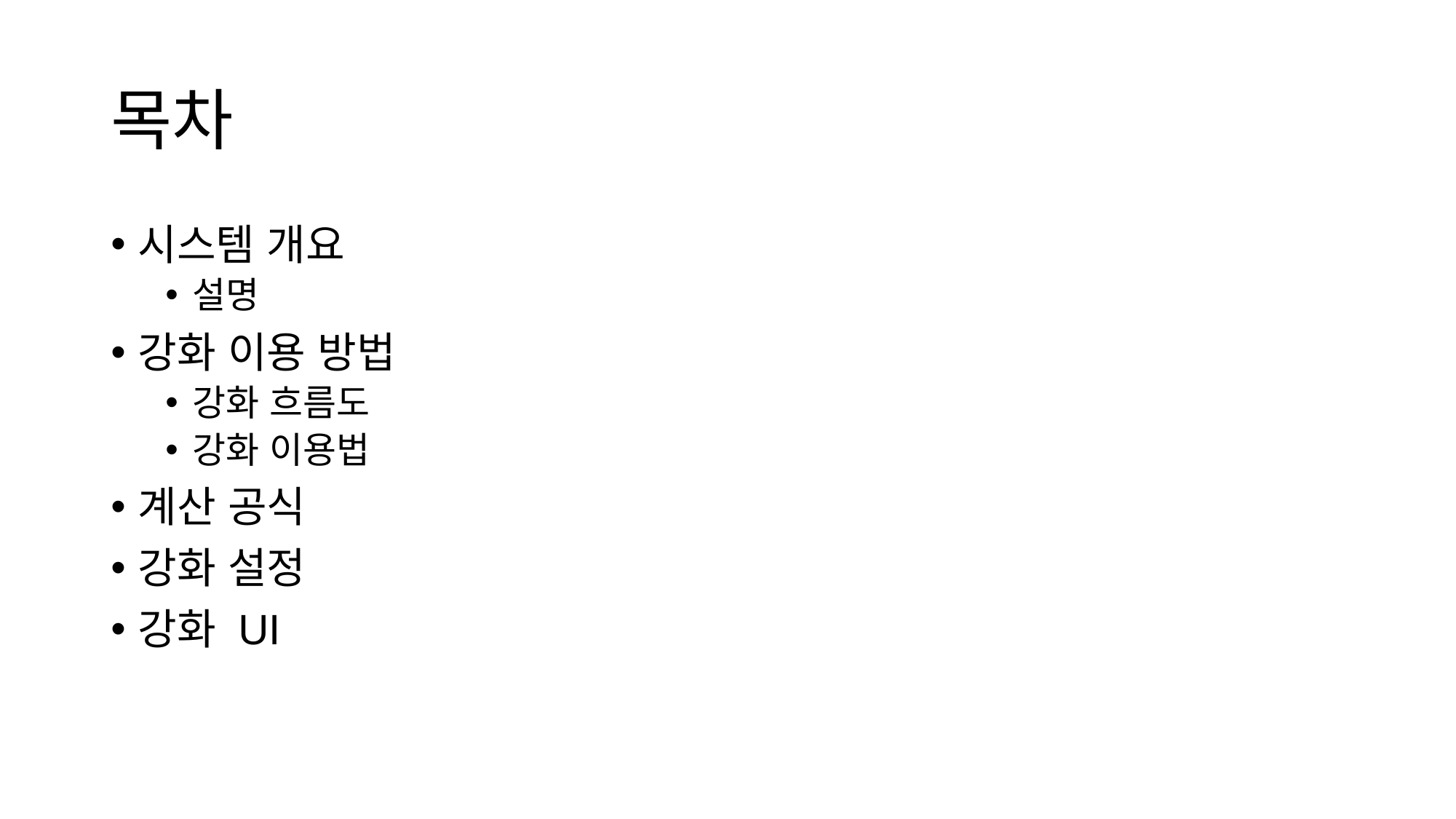

# 목차
시스템 개요
설명
강화 이용 방법
강화 흐름도
강화 이용법
계산 공식
강화 설정
강화 UI